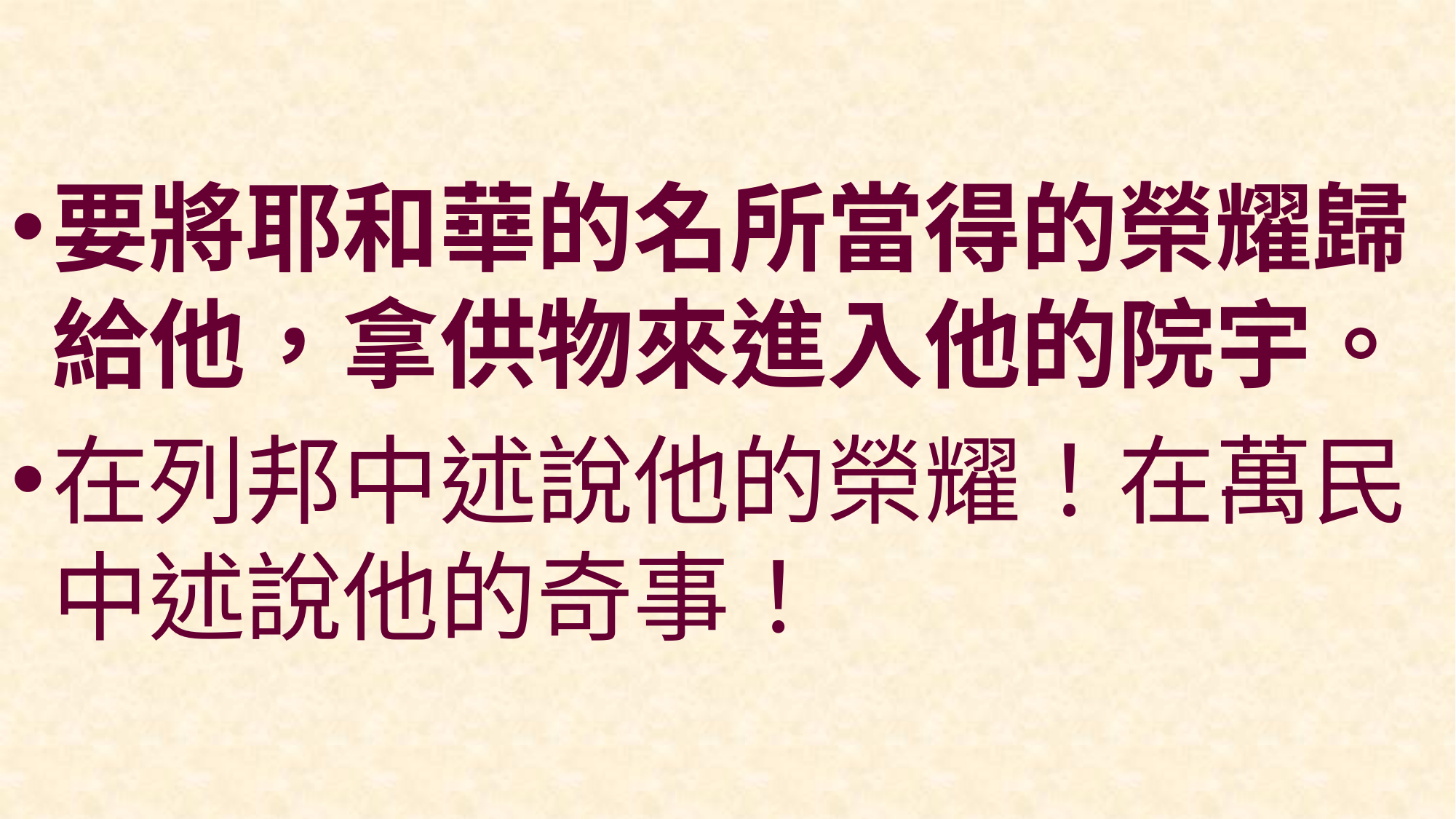

要將耶和華的名所當得的榮耀歸給他，拿供物來進入他的院宇。
在列邦中述說他的榮耀！在萬民中述說他的奇事！